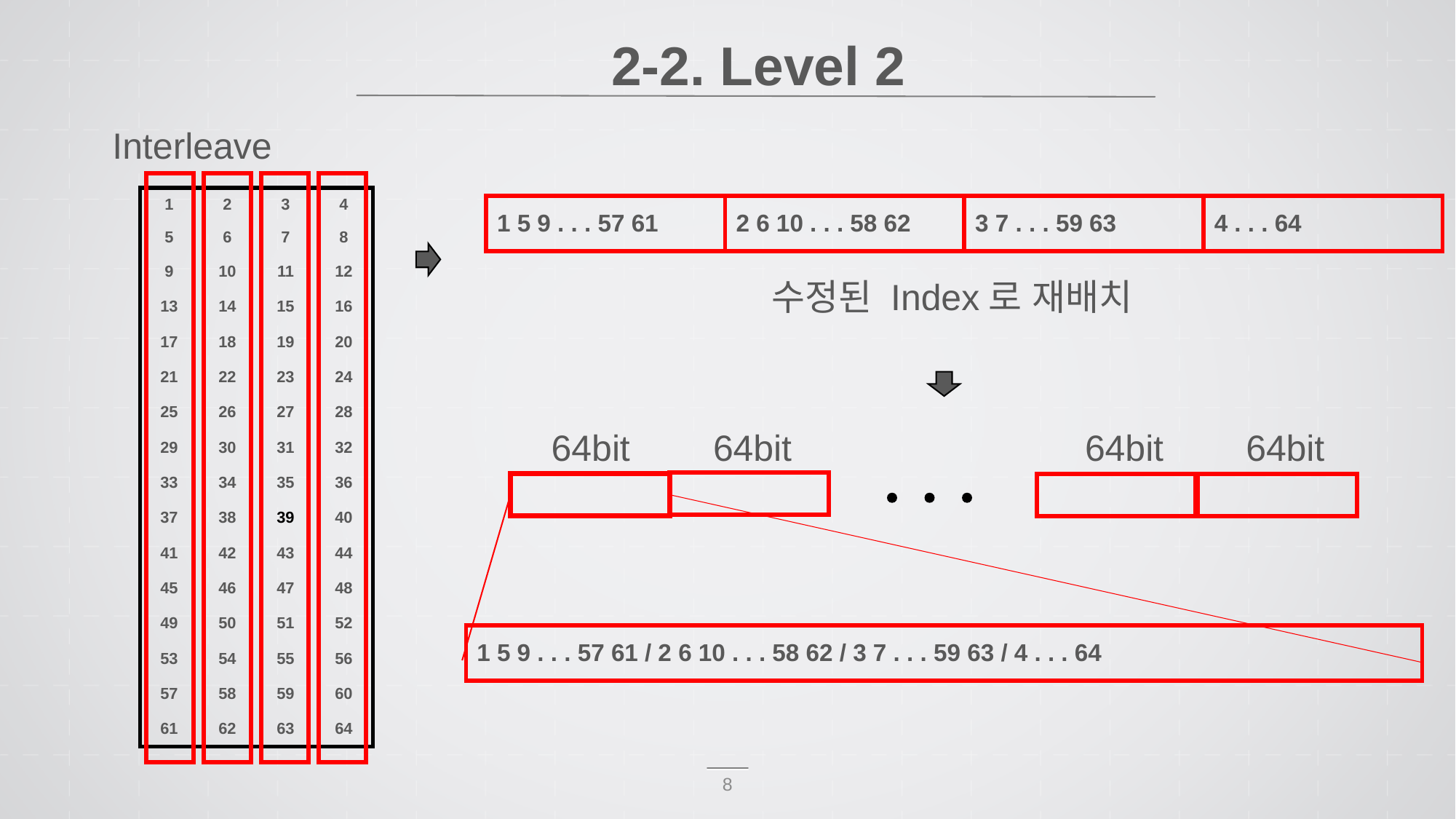

2-2. Level 2
Interleave

| 1 | 2 | 3 | 4 |
| --- | --- | --- | --- |
| 5 | 6 | 7 | 8 |
| 9 | 10 | 11 | 12 |
| 13 | 14 | 15 | 16 |
| 17 | 18 | 19 | 20 |
| 21 | 22 | 23 | 24 |
| 25 | 26 | 27 | 28 |
| 29 | 30 | 31 | 32 |
| 33 | 34 | 35 | 36 |
| 37 | 38 | 39 | 40 |
| 41 | 42 | 43 | 44 |
| 45 | 46 | 47 | 48 |
| 49 | 50 | 51 | 52 |
| 53 | 54 | 55 | 56 |
| 57 | 58 | 59 | 60 |
| 61 | 62 | 63 | 64 |
| 1 5 9 . . . 57 61 | 2 6 10 . . . 58 62 | 3 7 . . . 59 63 | 4 . . . 64 |
| --- | --- | --- | --- |

수정된 Index로 재배치

64bit
64bit
64bit
64bit

| 1 5 9 . . . 57 61 / 2 6 10 . . . 58 62 / 3 7 . . . 59 63 / 4 . . . 64 |
| --- |
8